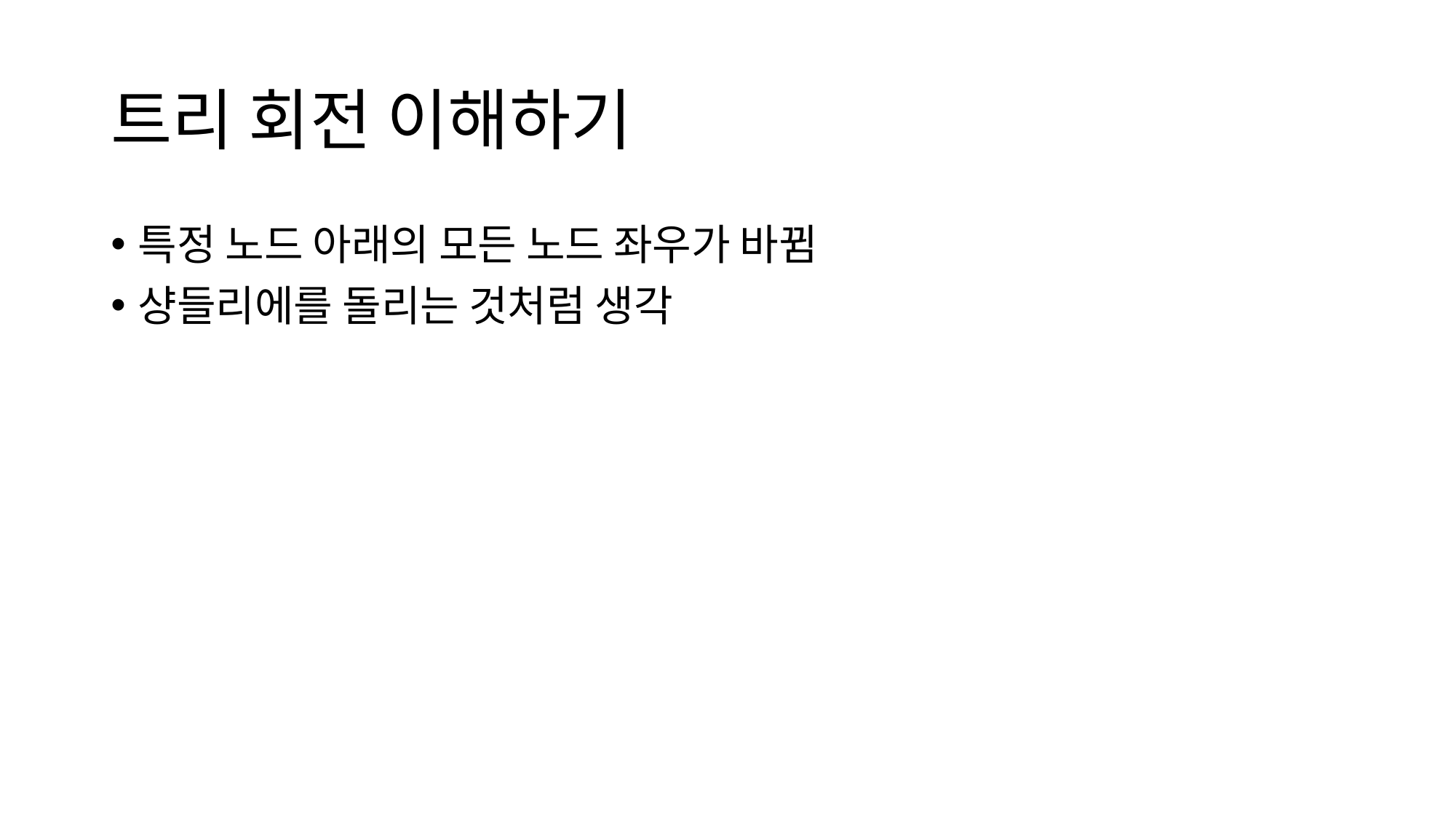

# 트리 회전 이해하기
특정 노드 아래의 모든 노드 좌우가 바뀜
샹들리에를 돌리는 것처럼 생각